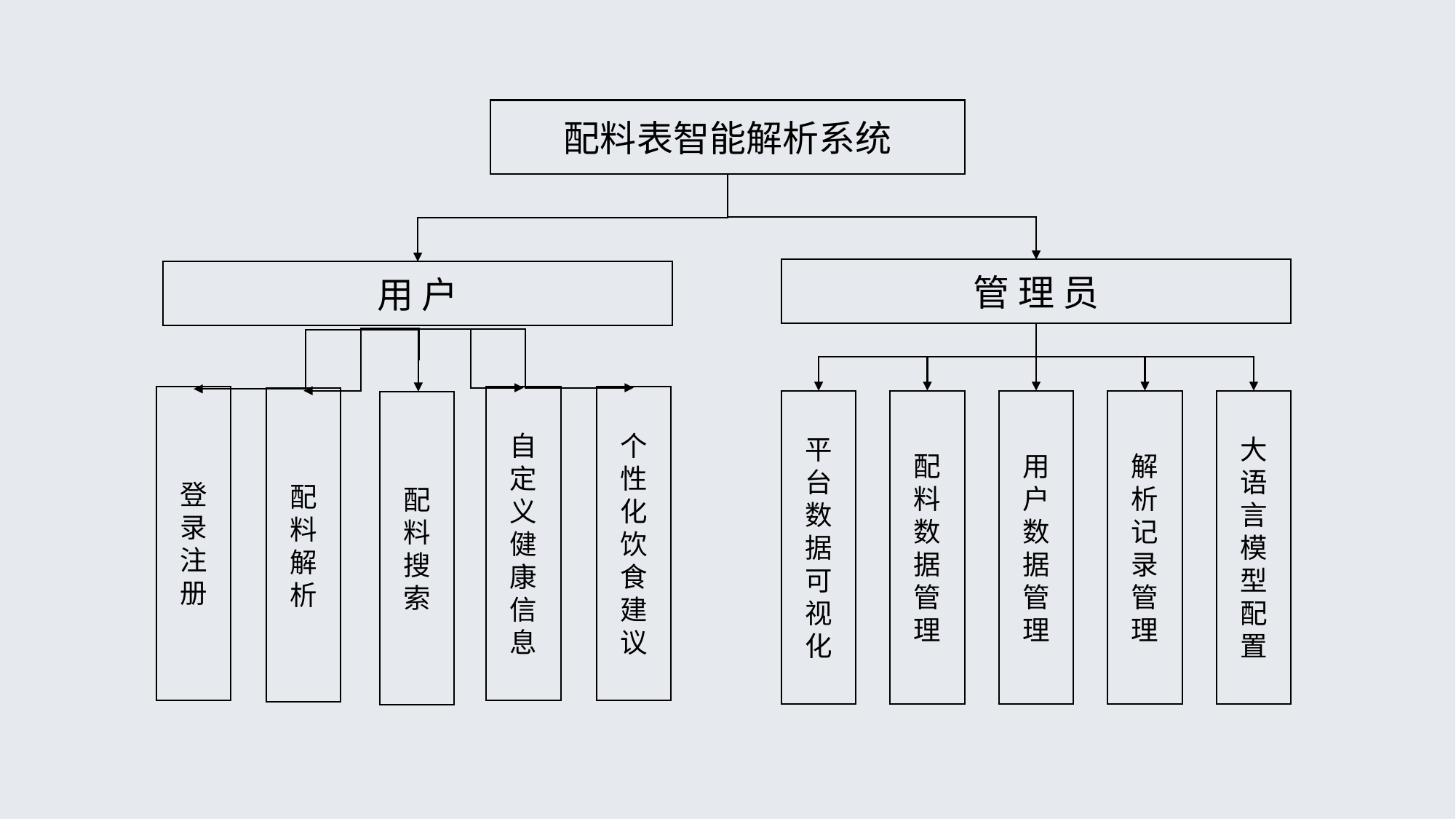

配料表智能解析系统
管 理 员
用 户
自定义健康信息
个性化饮食建议
登录注册
配料解析
平台数据可视化
配料数据
管理
用户数据
管理
解析记录管理
大语言模型配置
配料搜索